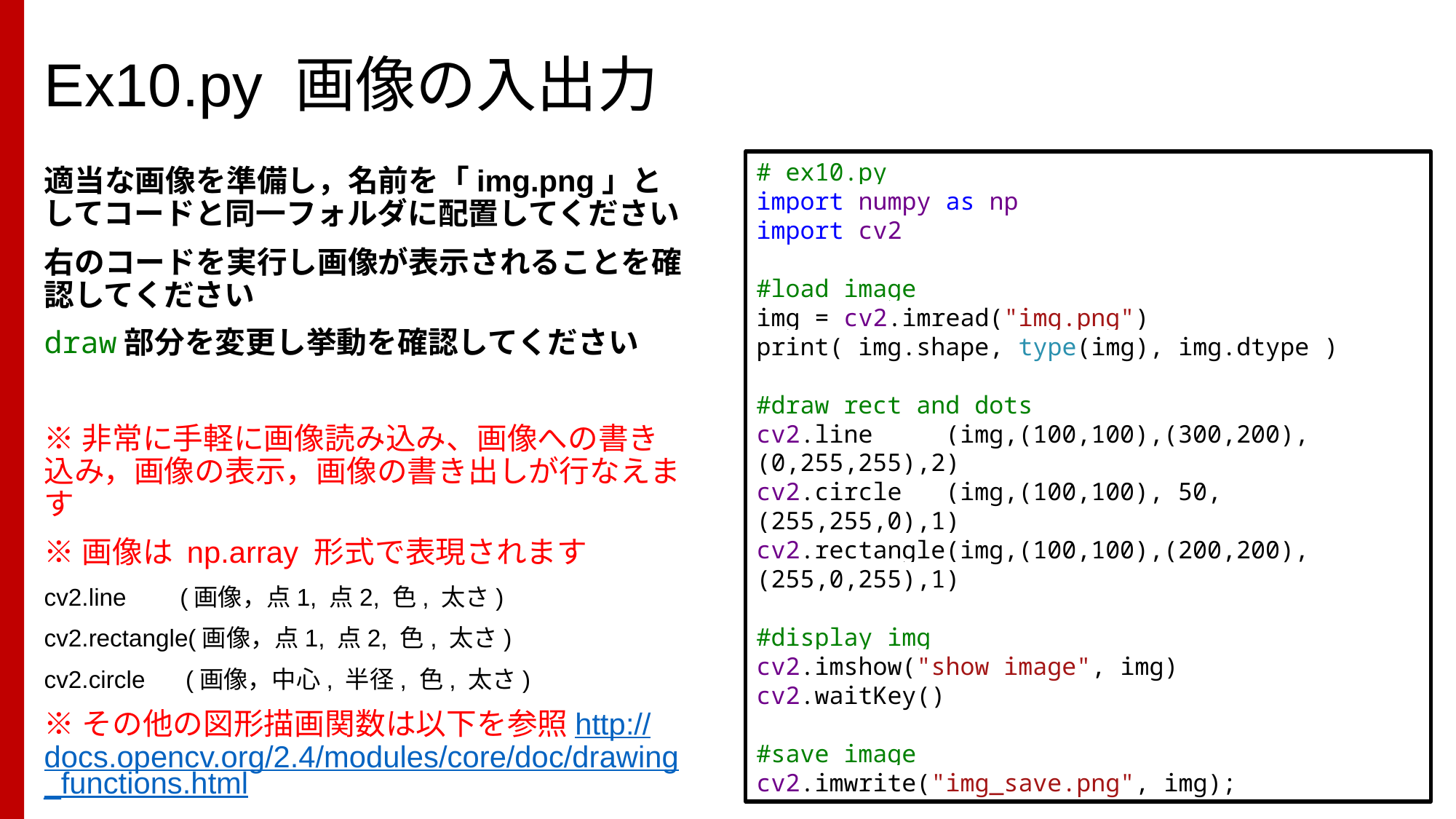

# Ex10.py 画像の入出力
# ex10.py
import numpy as np
import cv2

#load image
img = cv2.imread("img.png")
print( img.shape, type(img), img.dtype )

#draw rect and dots
cv2.line     (img,(100,100),(300,200), (0,255,255),2)
cv2.circle   (img,(100,100), 50,       (255,255,0),1)
cv2.rectangle(img,(100,100),(200,200), (255,0,255),1)

#display img
cv2.imshow("show image", img)
cv2.waitKey()

#save image
cv2.imwrite("img_save.png", img);
適当な画像を準備し，名前を「img.png」としてコードと同一フォルダに配置してください
右のコードを実行し画像が表示されることを確認してください
draw部分を変更し挙動を確認してください

※非常に手軽に画像読み込み、画像への書き込み，画像の表示，画像の書き出しが行なえます
※画像は np.array 形式で表現されます
cv2.line        (画像，点1, 点2, 色, 太さ)
cv2.rectangle(画像，点1, 点2, 色, 太さ)
cv2.circle      (画像，中心, 半径, 色, 太さ)
※その他の図形描画関数は以下を参照http://docs.opencv.org/2.4/modules/core/doc/drawing_functions.html